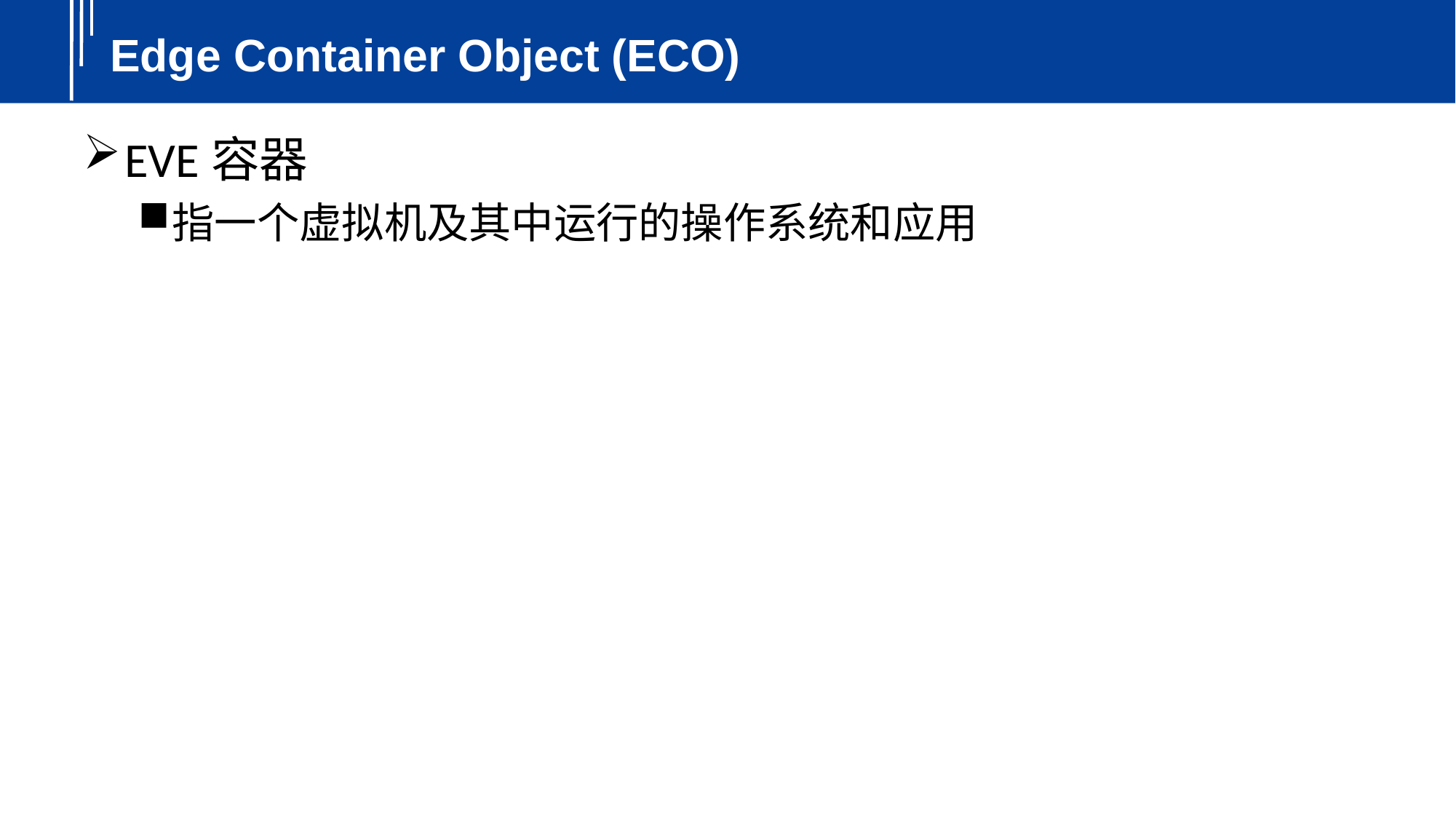

# Edge Container Object (ECO)
EVE容器
指一个虚拟机及其中运行的操作系统和应用